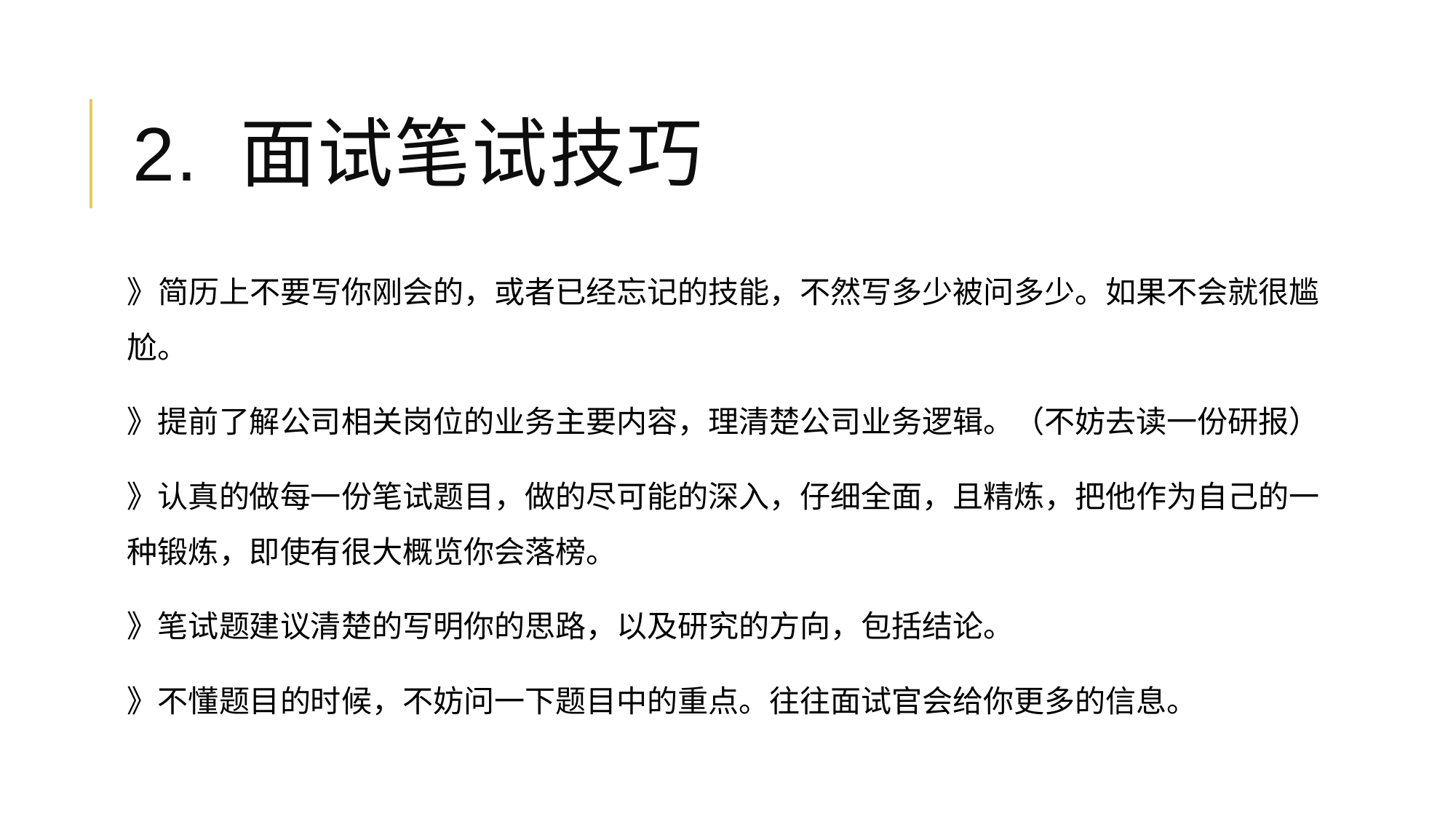

# 2. 面试笔试技巧
》简历上不要写你刚会的，或者已经忘记的技能，不然写多少被问多少。如果不会就很尴尬。
》提前了解公司相关岗位的业务主要内容，理清楚公司业务逻辑。（不妨去读一份研报）
》认真的做每一份笔试题目，做的尽可能的深入，仔细全面，且精炼，把他作为自己的一种锻炼，即使有很大概览你会落榜。
》笔试题建议清楚的写明你的思路，以及研究的方向，包括结论。
》不懂题目的时候，不妨问一下题目中的重点。往往面试官会给你更多的信息。